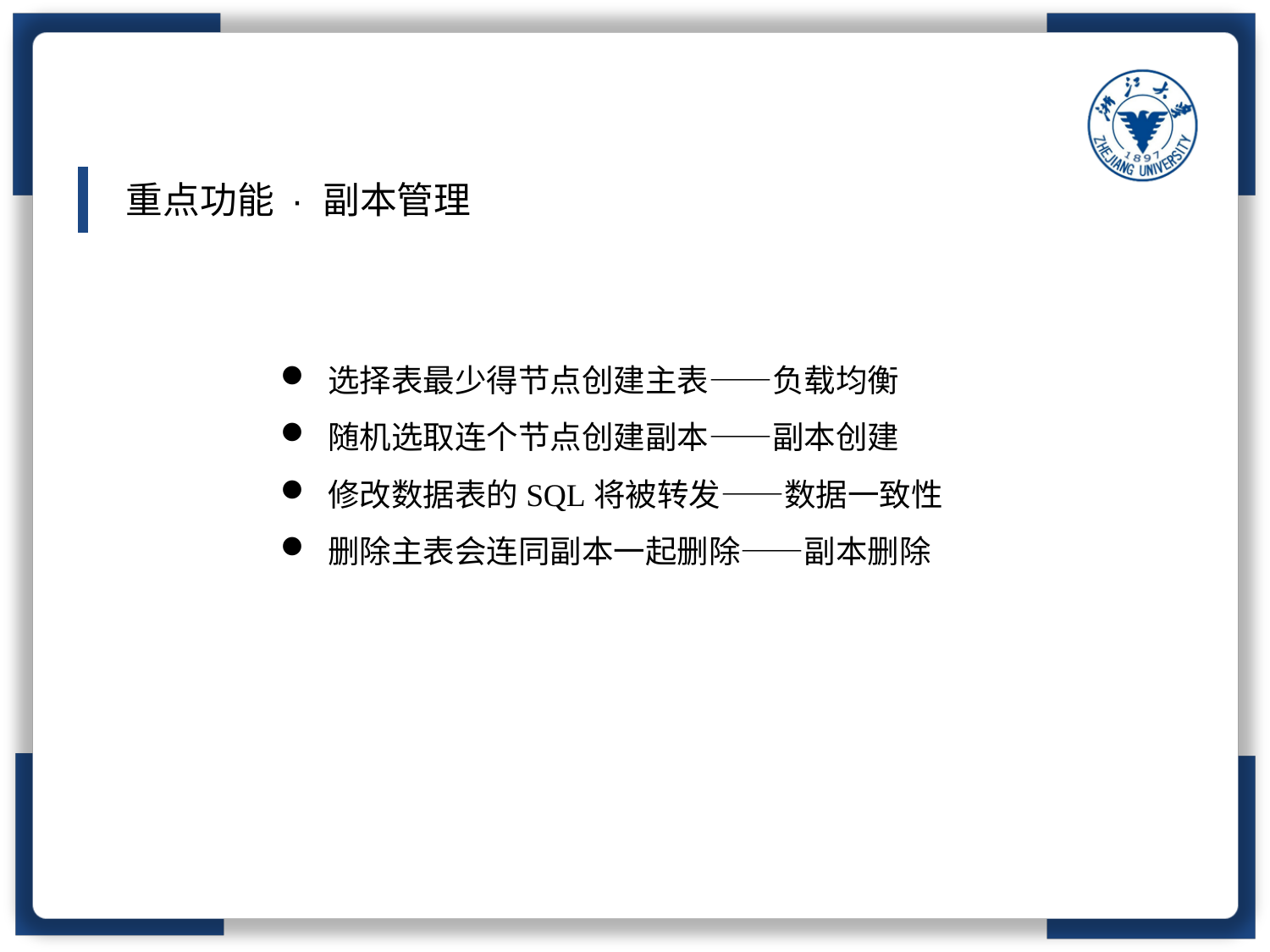

重点功能 · 副本管理
选择表最少得节点创建主表——负载均衡
随机选取连个节点创建副本——副本创建
修改数据表的SQL将被转发——数据一致性
删除主表会连同副本一起删除——副本删除